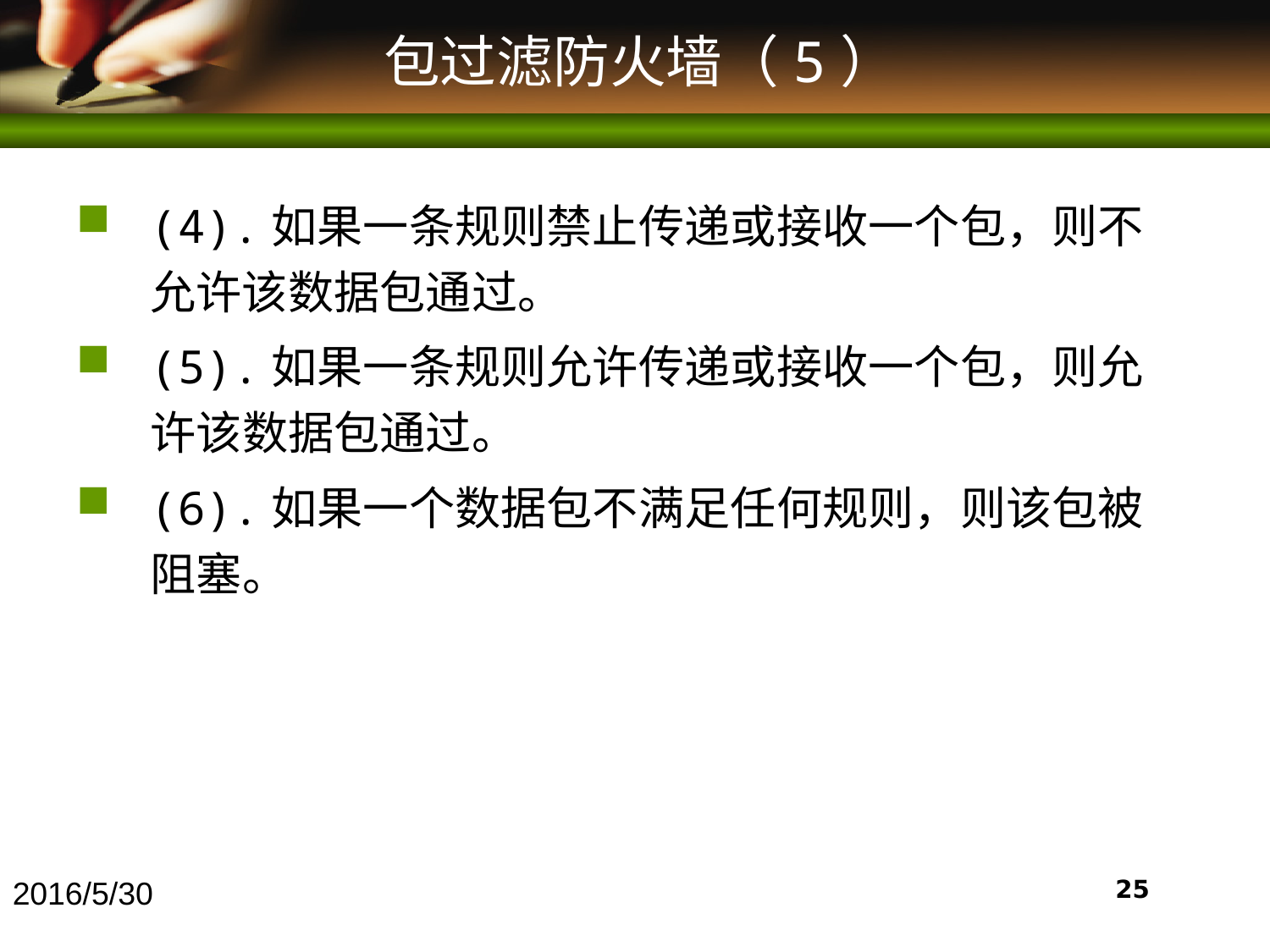

# 包过滤防火墙（5）
(4).如果一条规则禁止传递或接收一个包，则不允许该数据包通过。
(5).如果一条规则允许传递或接收一个包，则允许该数据包通过。
(6).如果一个数据包不满足任何规则，则该包被阻塞。
2016/5/30

25